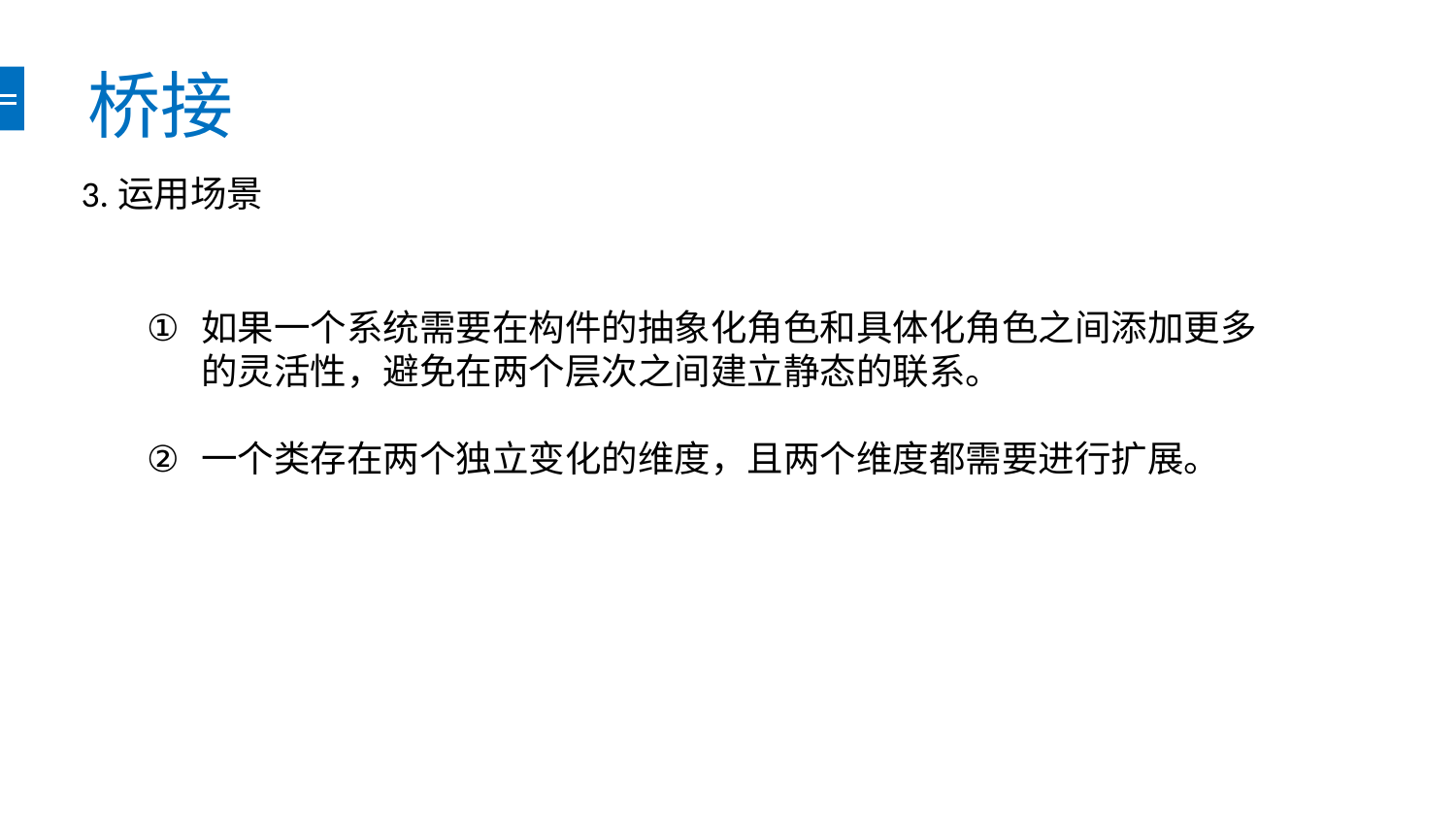

# 桥接
3.运用场景
如果一个系统需要在构件的抽象化角色和具体化角色之间添加更多的灵活性，避免在两个层次之间建立静态的联系。

一个类存在两个独立变化的维度，且两个维度都需要进行扩展。